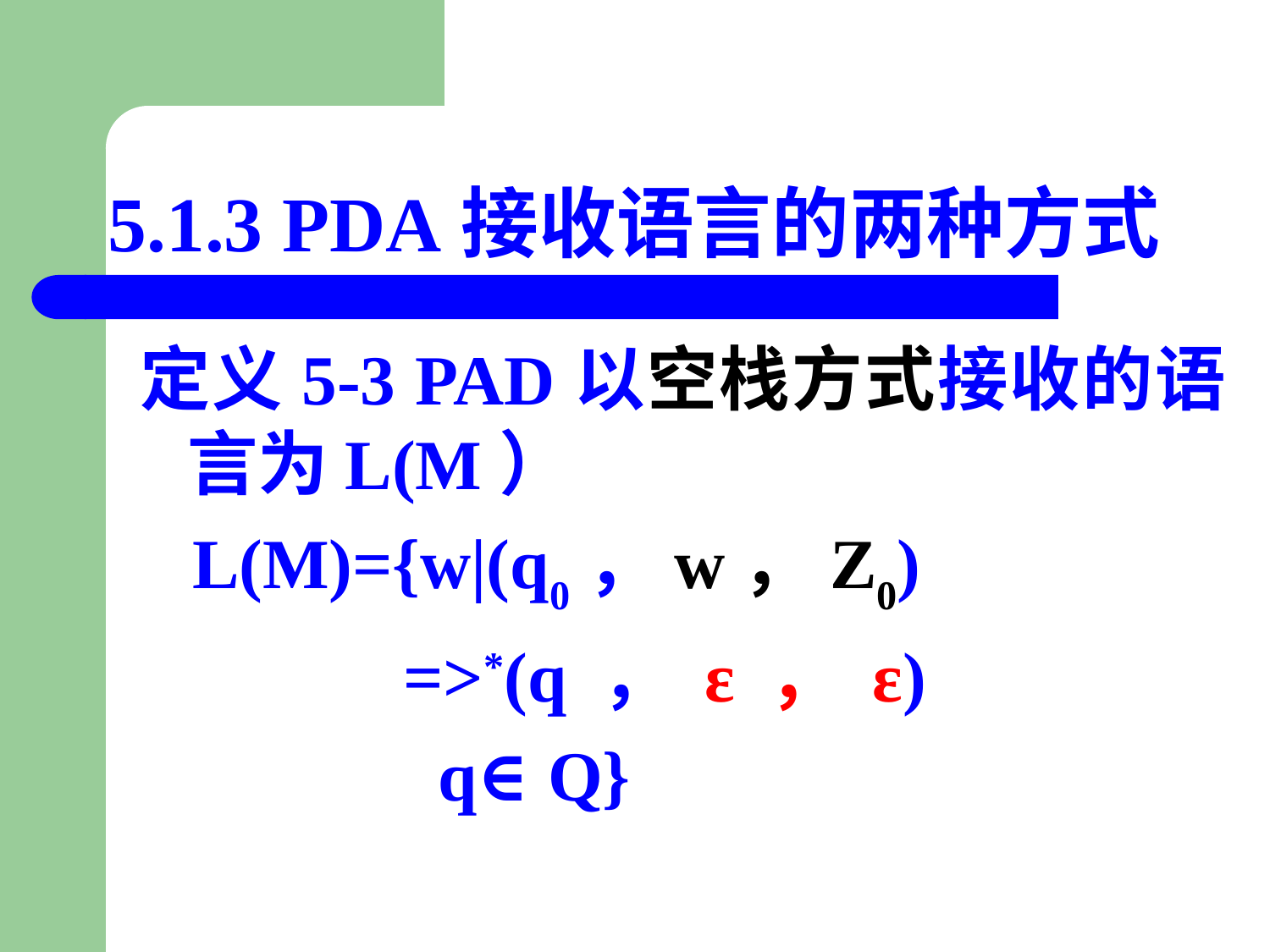

# 5.1.3 PDA接收语言的两种方式
定义5-3 PAD以空栈方式接收的语言为L(M）
   L(M)={w|(q0，w，Z0)
               =>*(q ， ε ， ε)
                 q∈Q}